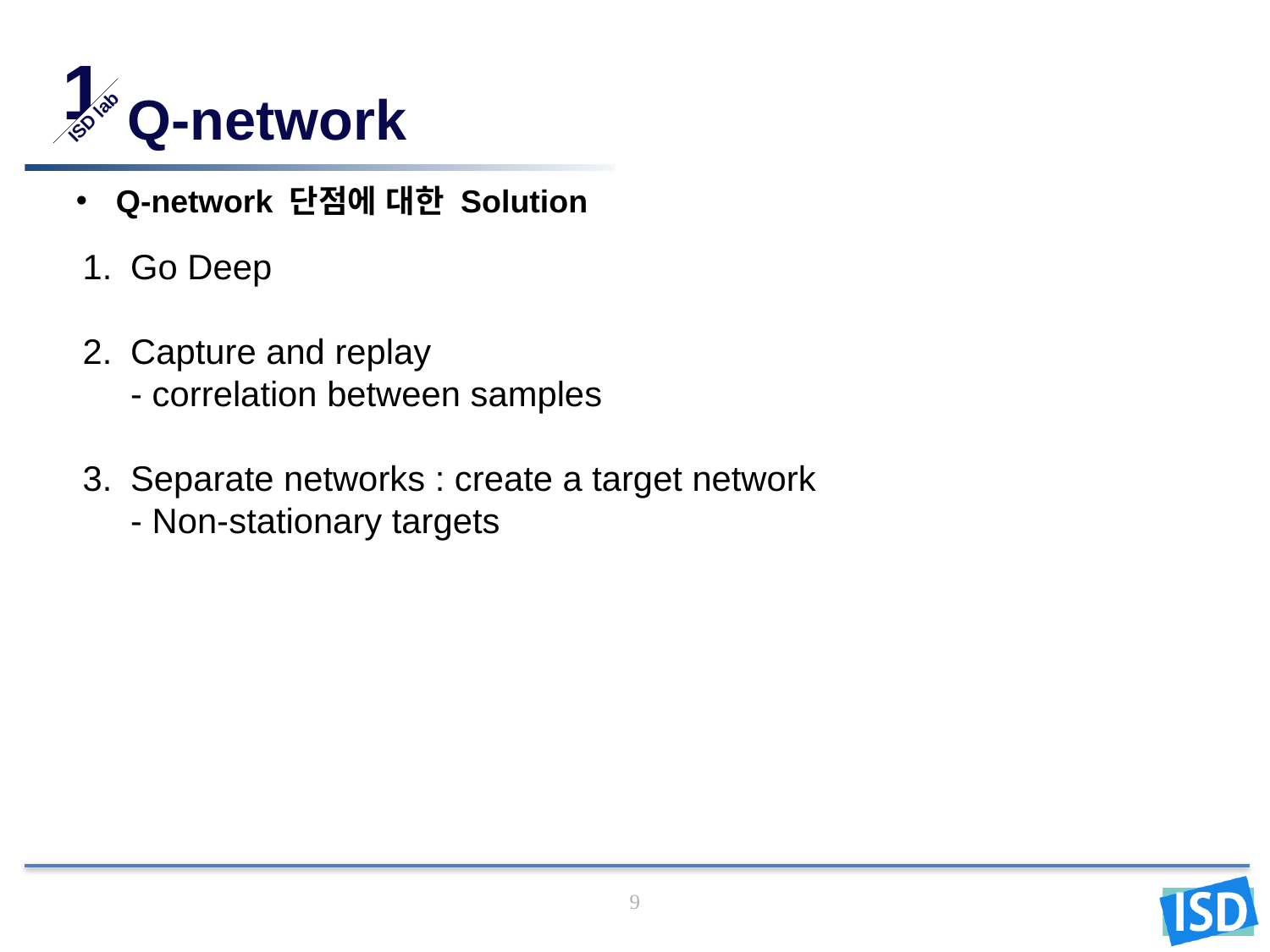

1

ISD lab
# Q-network
Q-network 단점에 대한 Solution
Go Deep

Capture and replay
- correlation between samples

Separate networks : create a target network
- Non-stationary targets
9